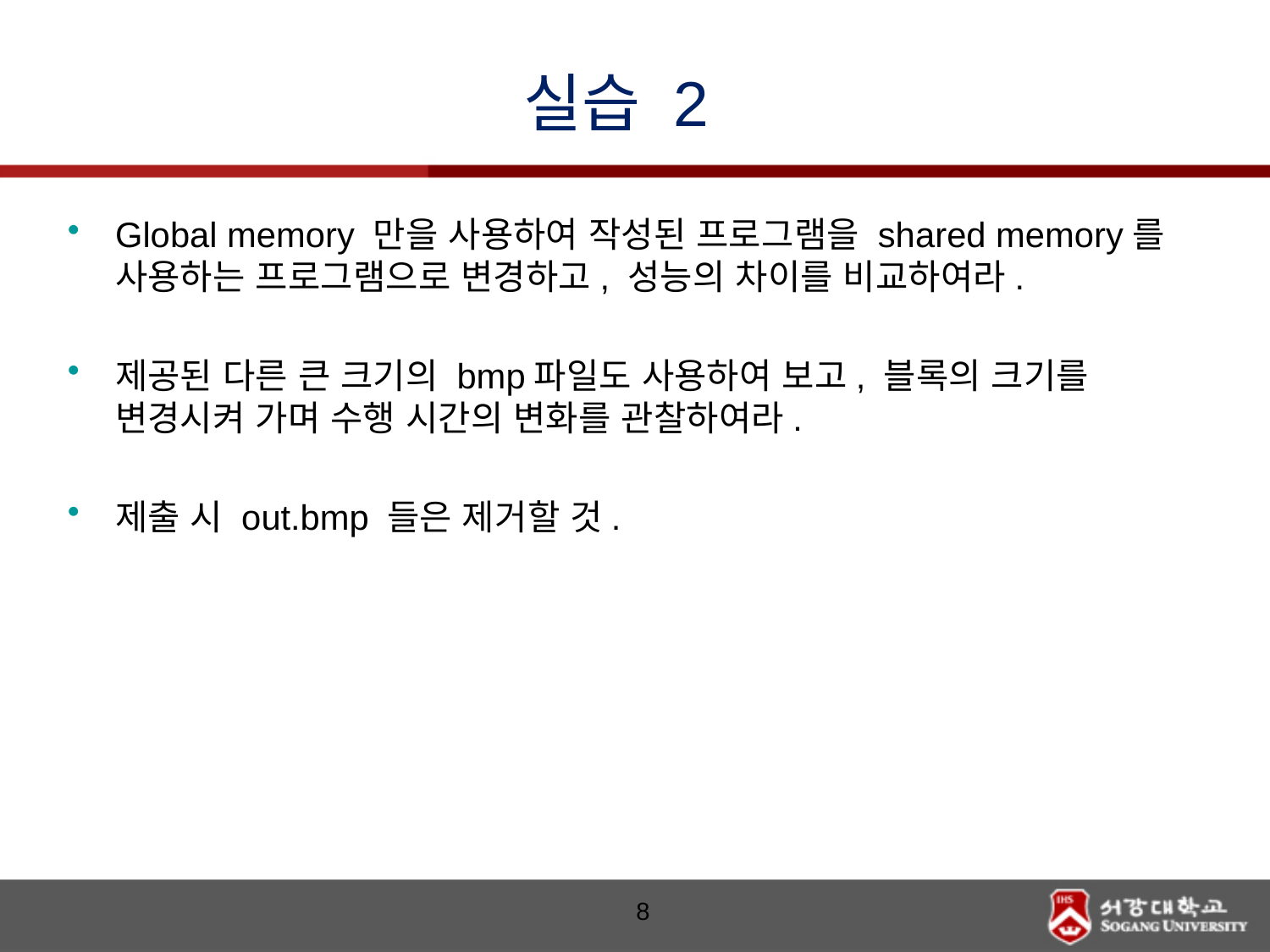

# 실습 2
Global memory 만을 사용하여 작성된 프로그램을 shared memory를 사용하는 프로그램으로 변경하고, 성능의 차이를 비교하여라.

제공된 다른 큰 크기의 bmp파일도 사용하여 보고, 블록의 크기를 변경시켜 가며 수행 시간의 변화를 관찰하여라.

제출 시 out.bmp 들은 제거할 것.

8